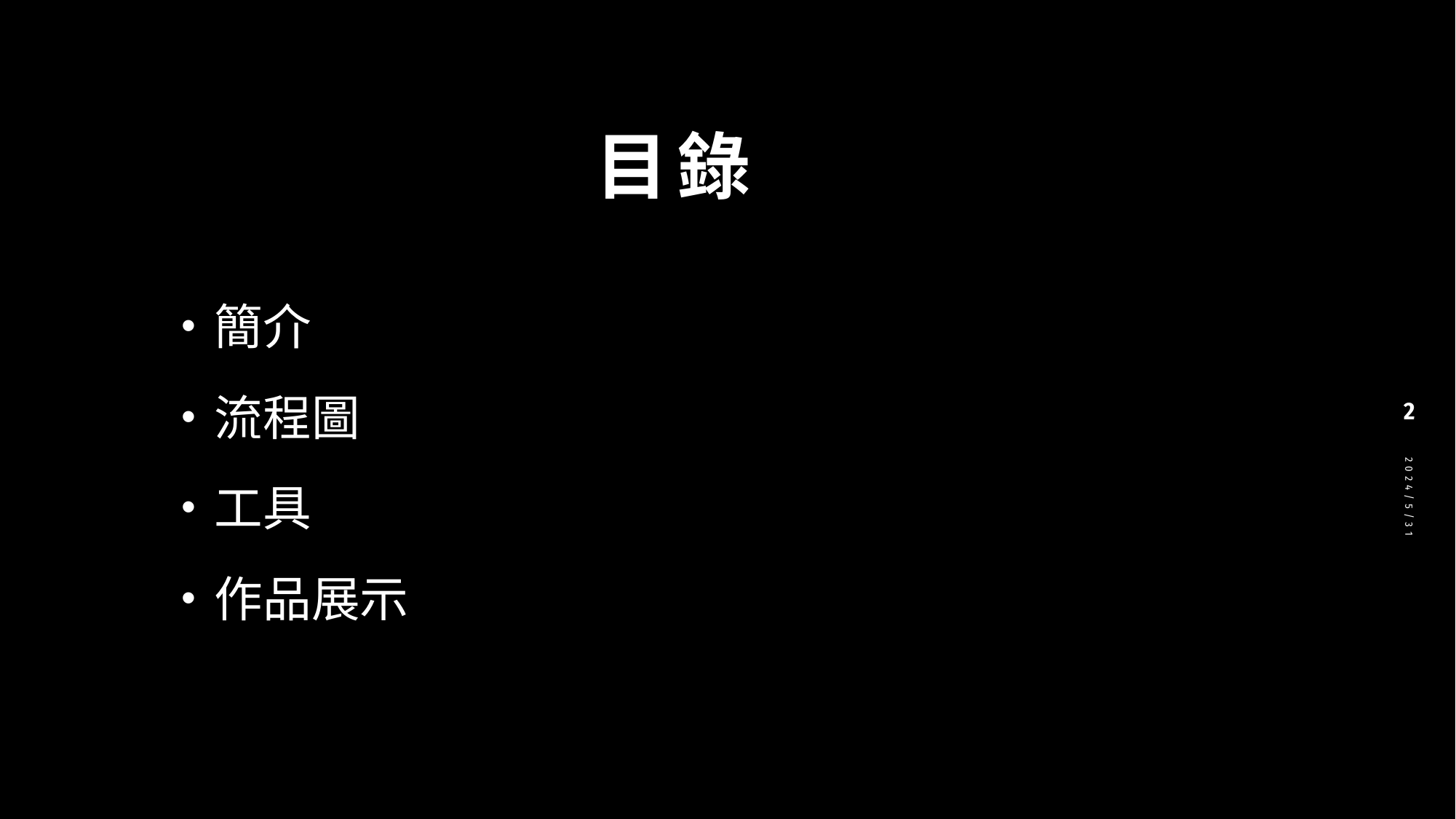

# 目錄

簡介
流程圖
工具
作品展示
2
2024/5/31